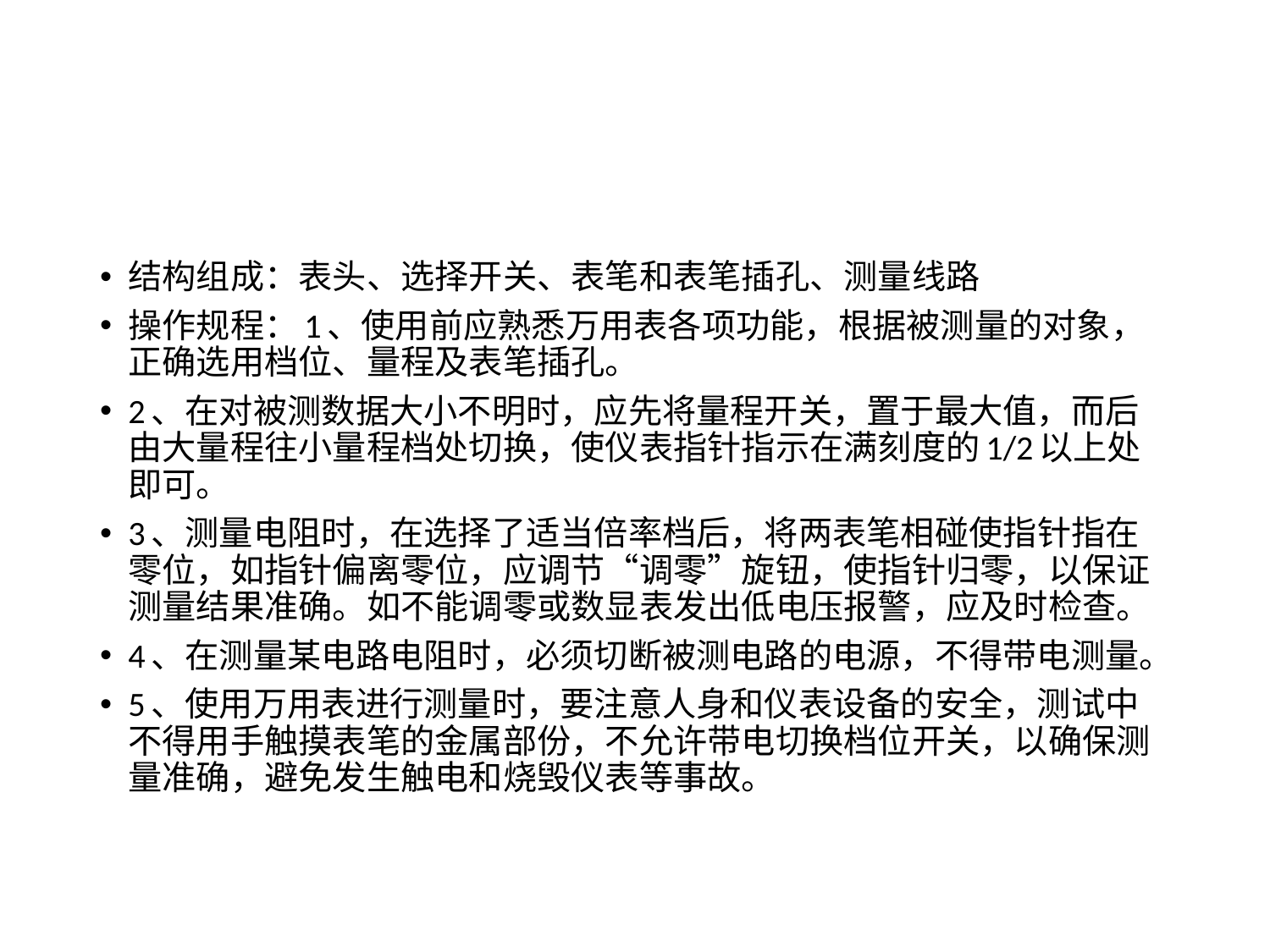

#
结构组成：表头、选择开关、表笔和表笔插孔、测量线路
操作规程：1、使用前应熟悉万用表各项功能，根据被测量的对象，正确选用档位、量程及表笔插孔。
2、在对被测数据大小不明时，应先将量程开关，置于最大值，而后由大量程往小量程档处切换，使仪表指针指示在满刻度的1/2以上处即可。
3、测量电阻时，在选择了适当倍率档后，将两表笔相碰使指针指在零位，如指针偏离零位，应调节“调零”旋钮，使指针归零，以保证测量结果准确。如不能调零或数显表发出低电压报警，应及时检查。
4、在测量某电路电阻时，必须切断被测电路的电源，不得带电测量。
5、使用万用表进行测量时，要注意人身和仪表设备的安全，测试中不得用手触摸表笔的金属部份，不允许带电切换档位开关，以确保测量准确，避免发生触电和烧毁仪表等事故。